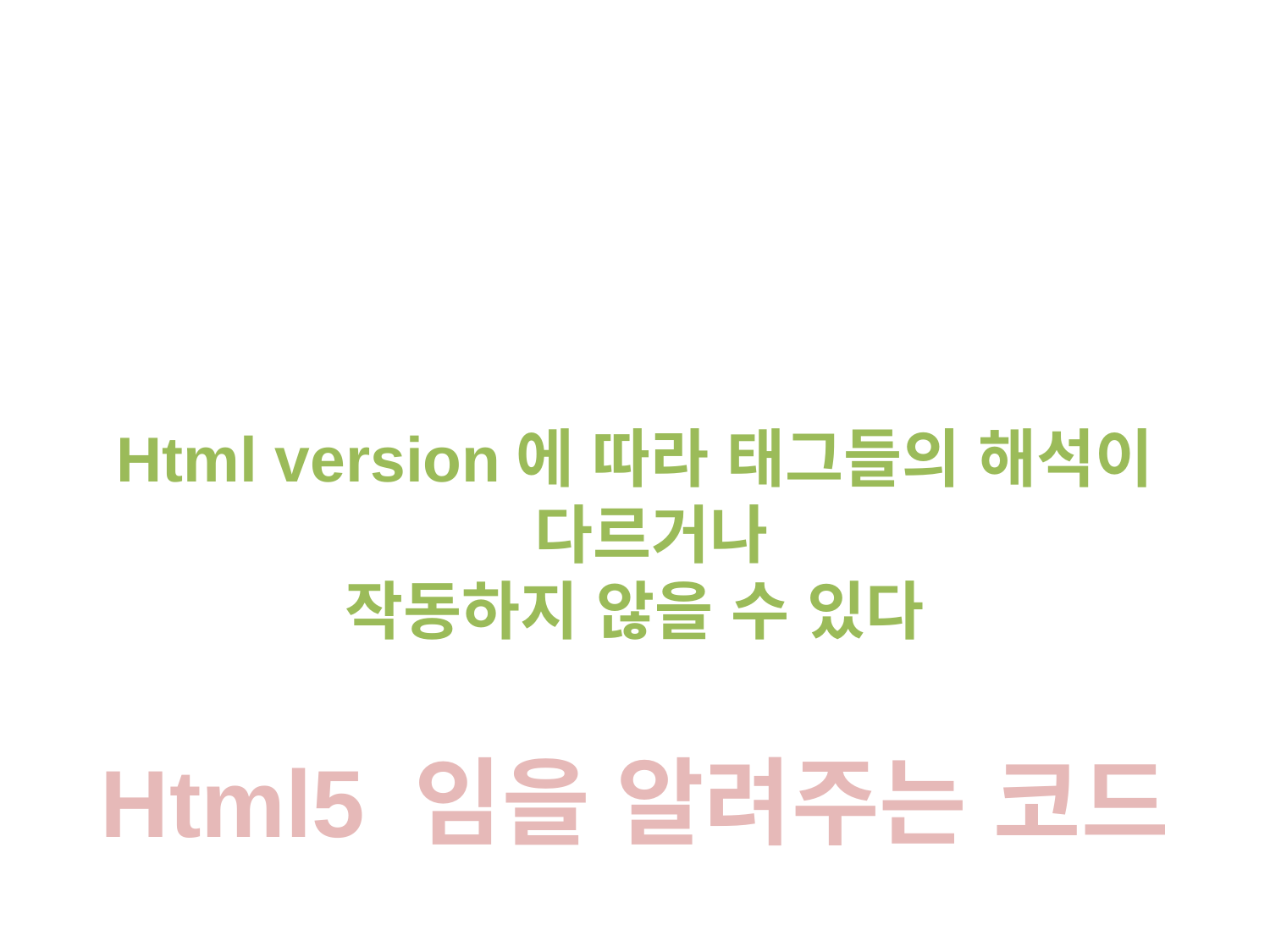

Html version에 따라 태그들의 해석이
 다르거나
작동하지 않을 수 있다
Html5 임을 알려주는 코드